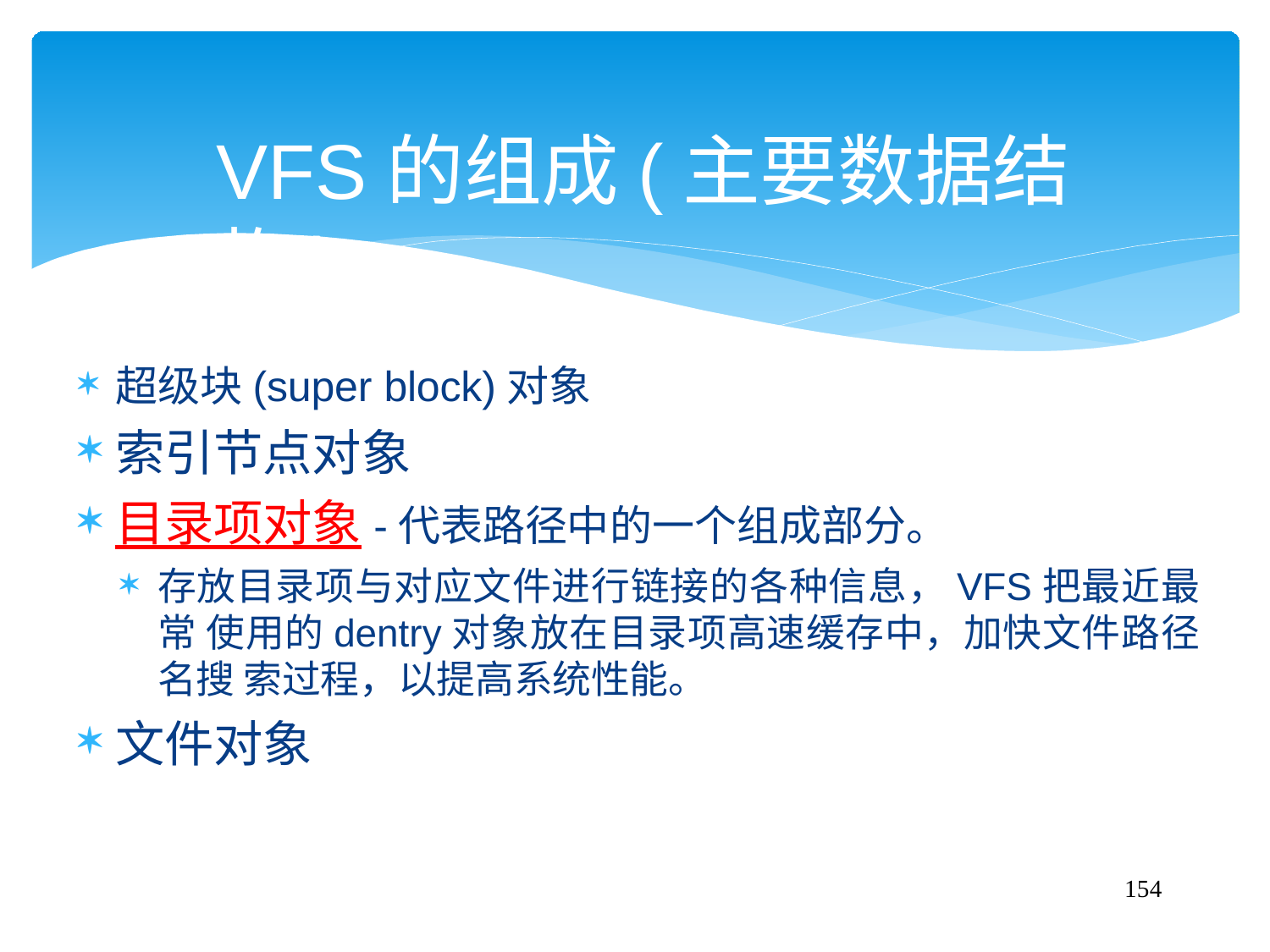

# VFS的组成(主要数据结构)
超级块(super block)对象
索引节点对象
目录项对象-代表路径中的一个组成部分。
存放目录项与对应文件进行链接的各种信息，VFS把最近最常 使用的dentry对象放在目录项高速缓存中，加快文件路径名搜 索过程，以提高系统性能。
文件对象

154